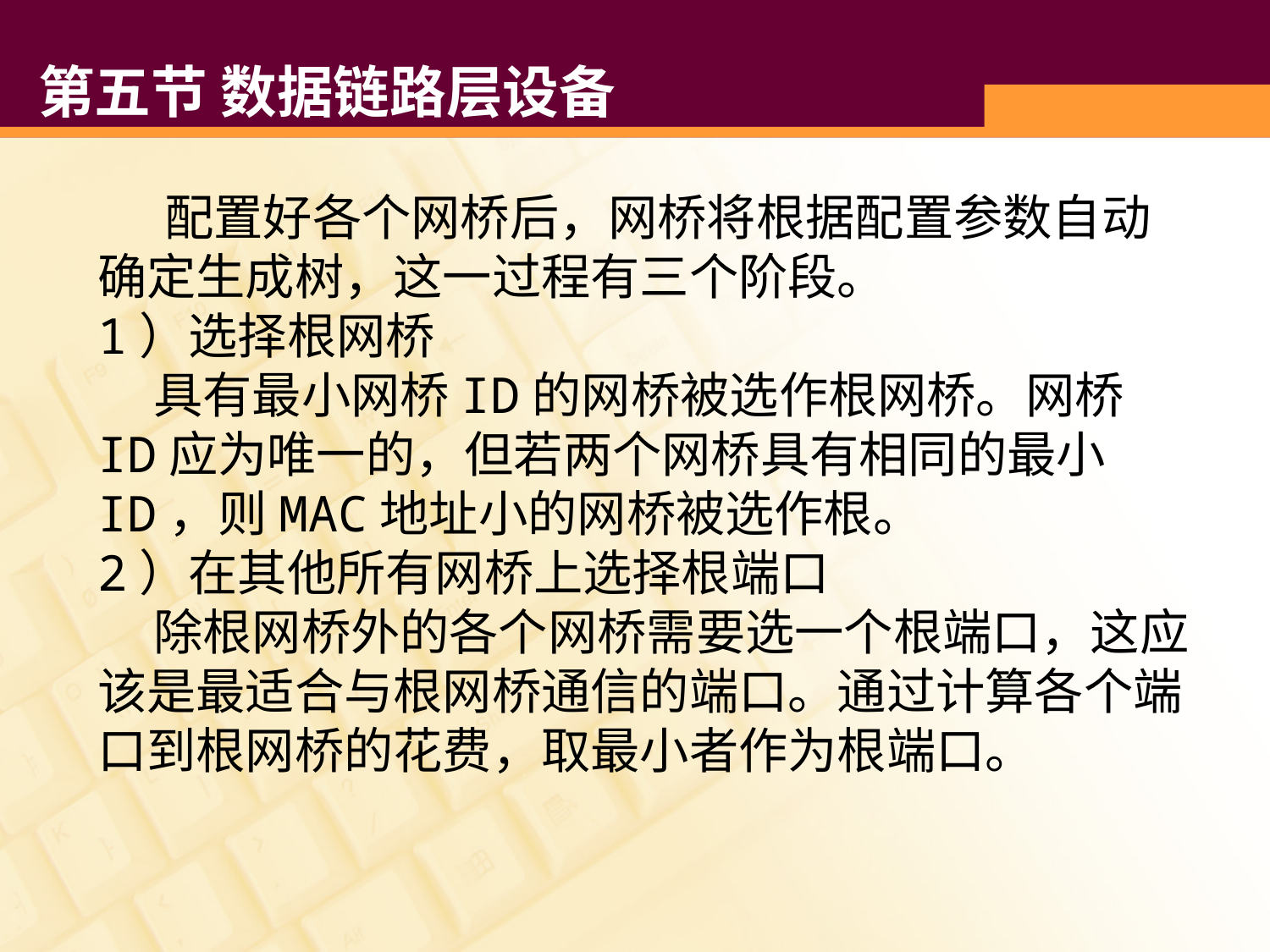

# 第五节 数据链路层设备
    配置好各个网桥后，网桥将根据配置参数自动确定生成树，这一过程有三个阶段。
1）选择根网桥
    具有最小网桥ID的网桥被选作根网桥。网桥ID应为唯一的，但若两个网桥具有相同的最小ID，则MAC地址小的网桥被选作根。
2）在其他所有网桥上选择根端口
    除根网桥外的各个网桥需要选一个根端口，这应该是最适合与根网桥通信的端口。通过计算各个端口到根网桥的花费，取最小者作为根端口。